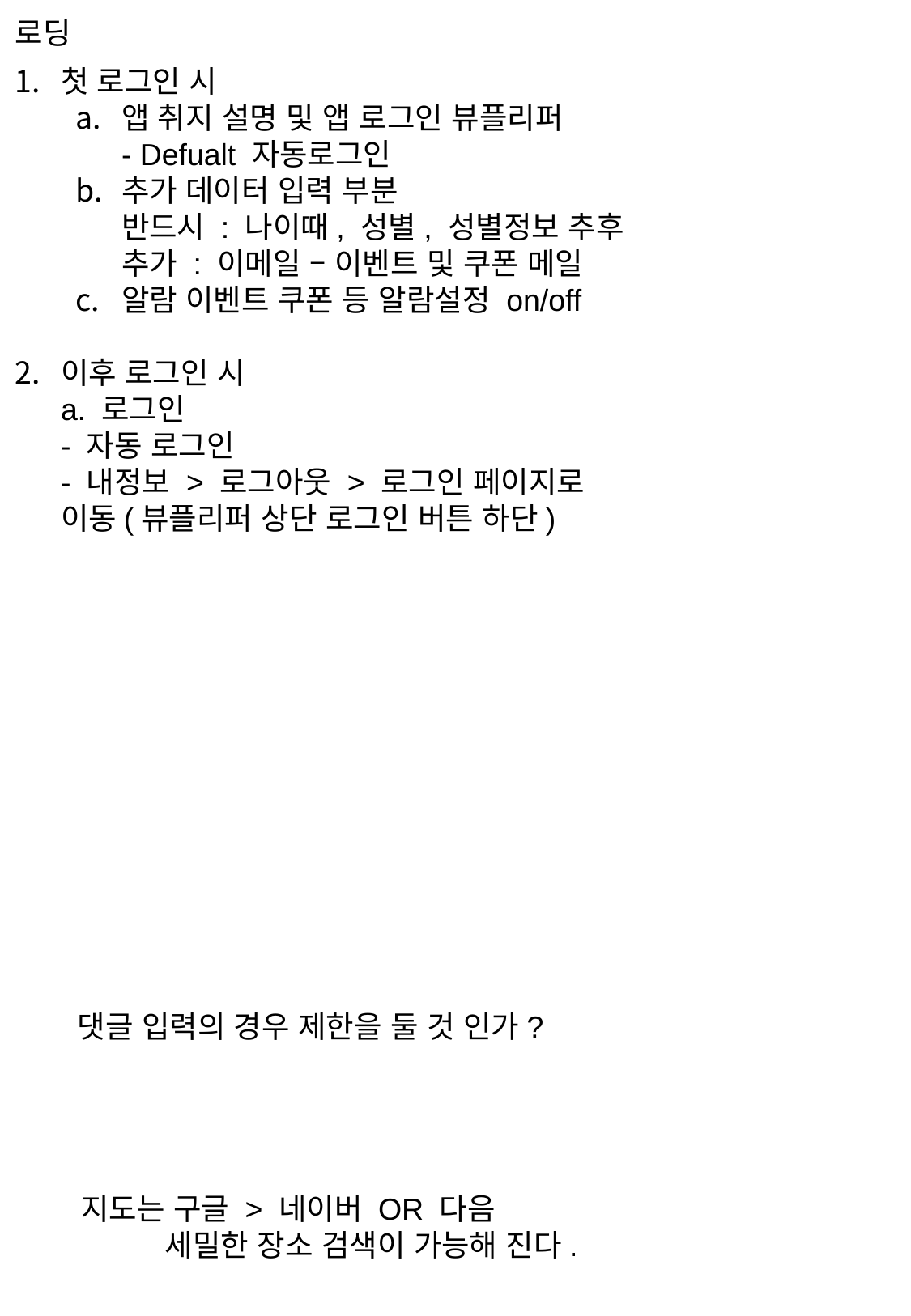

로딩
첫 로그인 시
앱 취지 설명 및 앱 로그인 뷰플리퍼
- Defualt 자동로그인
추가 데이터 입력 부분
반드시 : 나이때, 성별, 성별정보 추후
추가 : 이메일 – 이벤트 및 쿠폰 메일
알람 이벤트 쿠폰 등 알람설정 on/off

이후 로그인 시
a. 로그인
- 자동 로그인
- 내정보 > 로그아웃 > 로그인 페이지로 이동(뷰플리퍼 상단 로그인 버튼 하단)
댓글 입력의 경우 제한을 둘 것 인가?
지도는 구글 > 네이버 OR 다음
         세밀한 장소 검색이 가능해 진다.